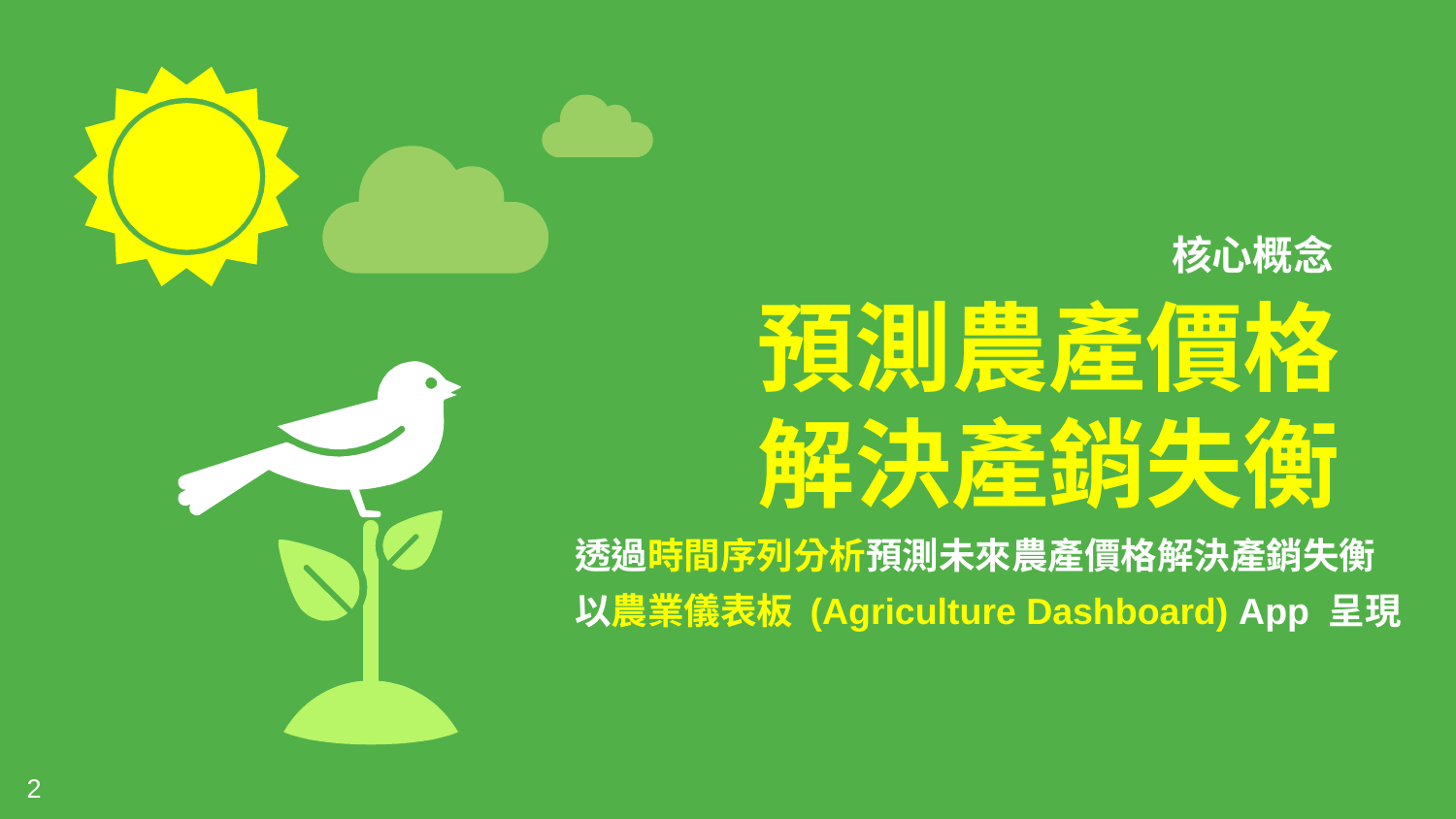

核心概念
預測農產價格解決產銷失衡

透過時間序列分析預測未來農產價格解決產銷失衡
以農業儀表板 (Agriculture Dashboard) App 呈現
2